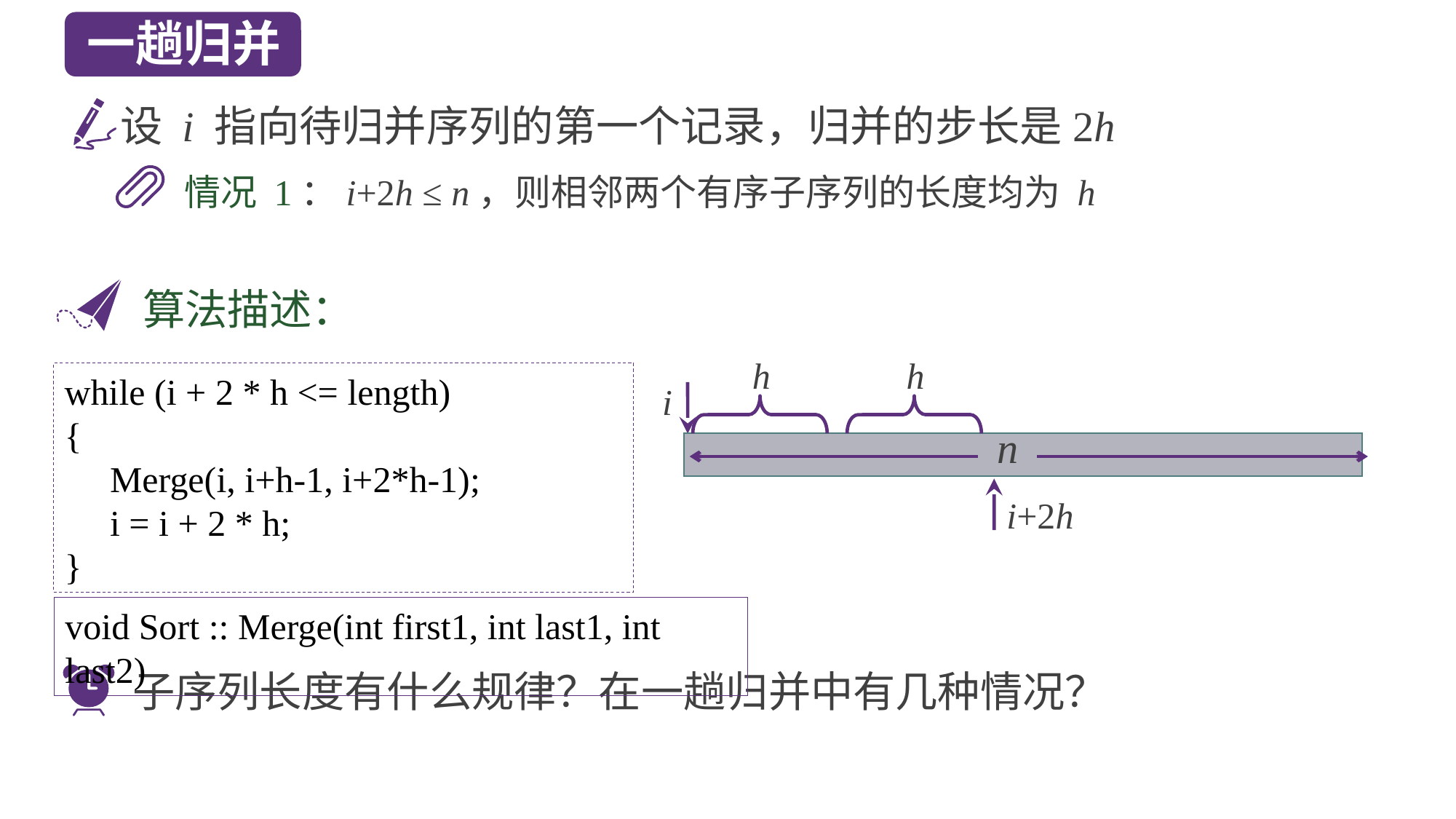

一趟归并

设 i 指向待归并序列的第一个记录，归并的步长是2h

情况 1：i+2h ≤ n，则相邻两个有序子序列的长度均为 h

算法描述：

h

h
i

n

i+2h
while (i + 2 * h <= length)
{
     Merge(i, i+h-1, i+2*h-1);
     i = i + 2 * h;
}
void Sort :: Merge(int first1, int last1, int last2)
子序列长度有什么规律？在一趟归并中有几种情况？